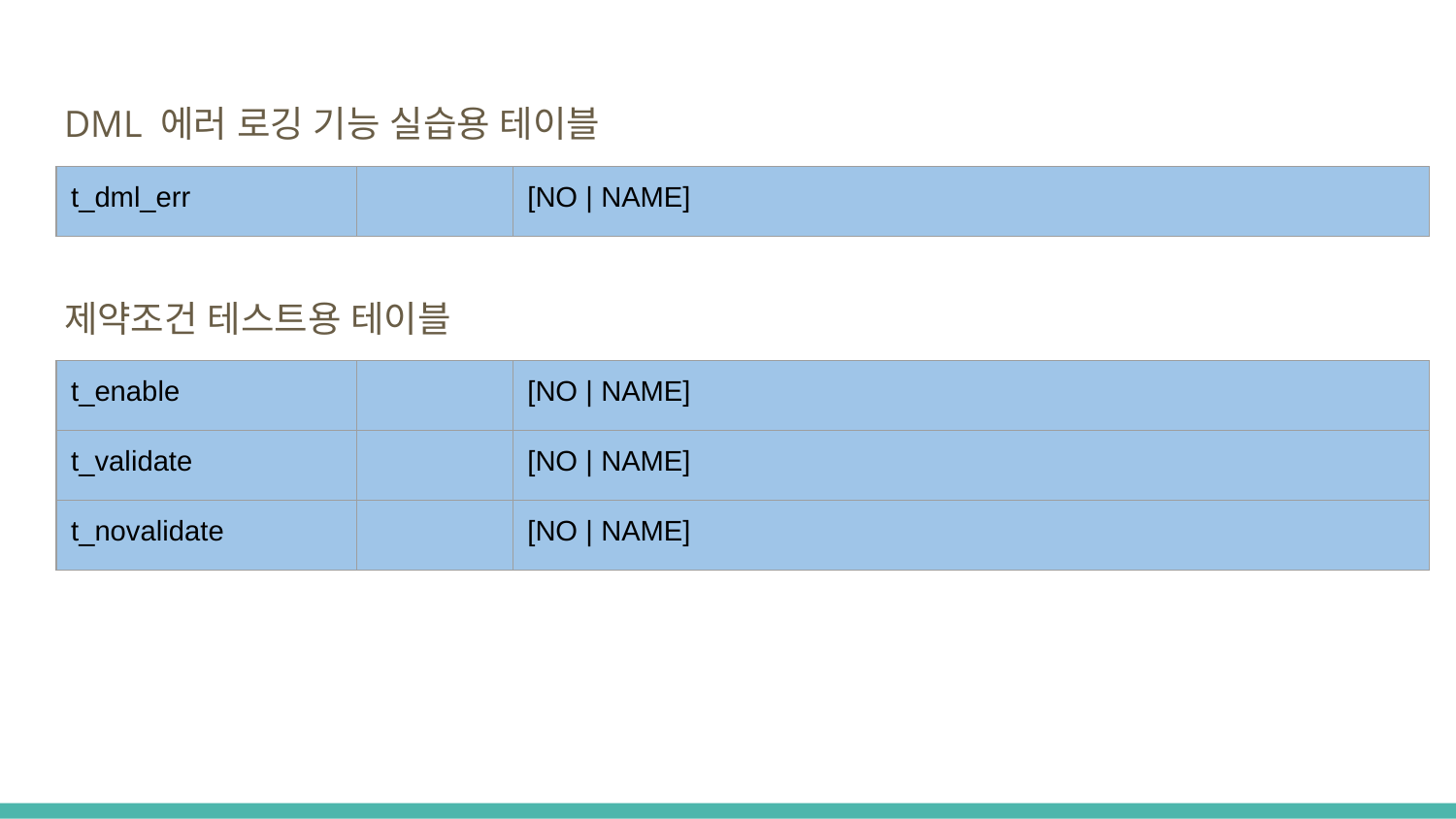

DML 에러 로깅 기능 실습용 테이블
| t\_dml\_err |  | [NO | NAME] |
| --- | --- | --- |
제약조건 테스트용 테이블
| t\_enable |  | [NO | NAME] |
| --- | --- | --- |
| t\_validate |  | [NO | NAME] |
| t\_novalidate |  | [NO | NAME] |